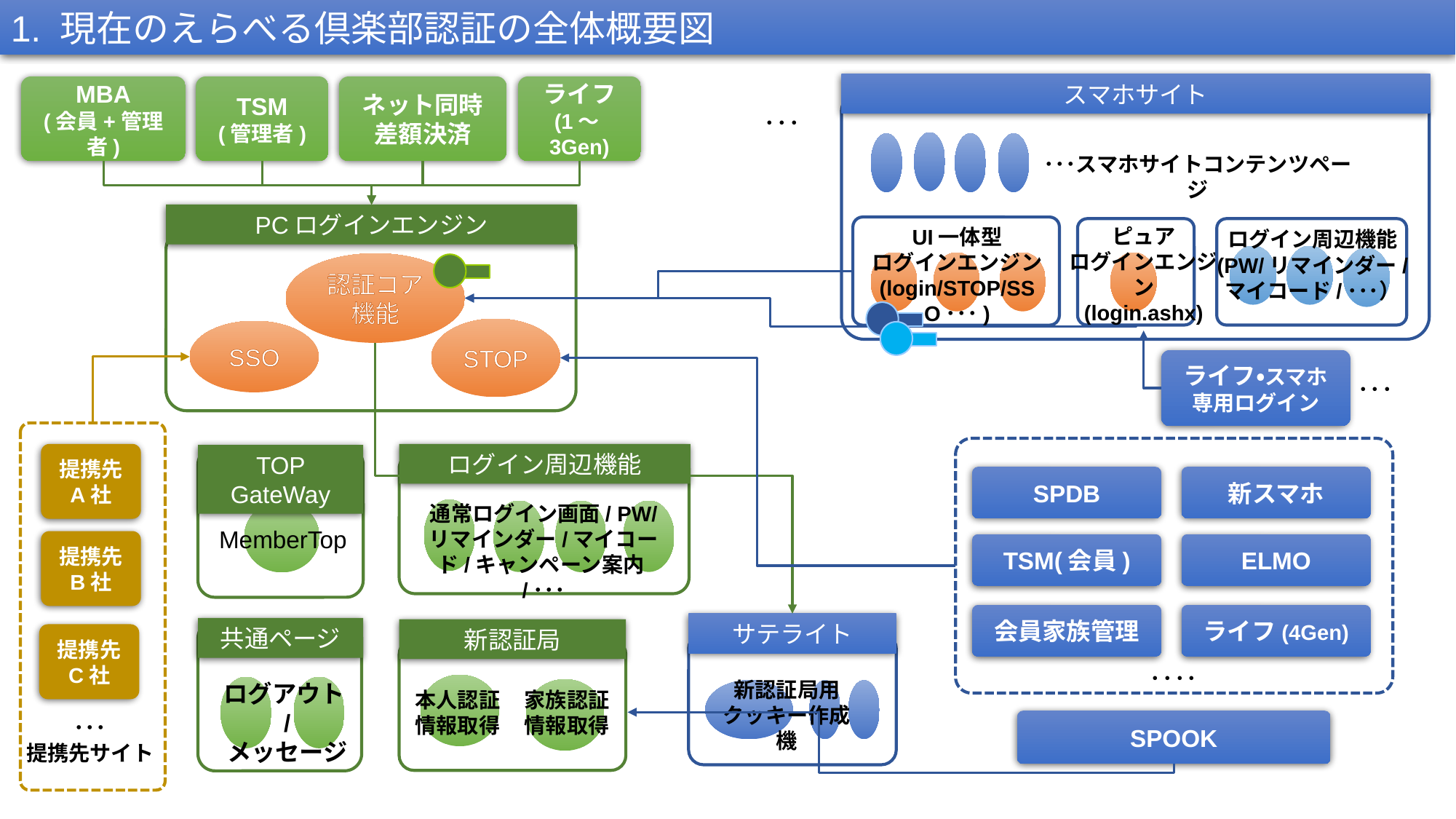

1. 現在のえらべる倶楽部認証の全体概要図
スマホサイト
MBA
(会員+管理者)
TSM
(管理者)
ネット同時
差額決済
ライフ
(1～3Gen)

･･･

･･･スマホサイトコンテンツページ
PCログインエンジン

ピュア
ログインエンジン
(login.ashx)
UI一体型
ログインエンジン
(login/STOP/SSO･･･)

ログイン周辺機能
(PW/リマインダー/
マイコード/･･･）

認証コア機能

STOP
SSO

ライフ・スマホ
専用ログイン
･･･

提携先
A社
ログイン周辺機能

通常ログイン画面/ PW/
リマインダー/マイコード/キャンペーン案内/･･･

TOP GateWay

MemberTop
SPDB
新スマホ
提携先
B社
TSM(会員)
ELMO
会員家族管理
ライフ(4Gen)
サテライト

新認証局用
クッキー作成機

共通ページ

ログアウト/
メッセージ

新認証局

本人認証
情報取得

家族認証
情報取得
提携先
C社
････
･･･
提携先サイト
SPOOK